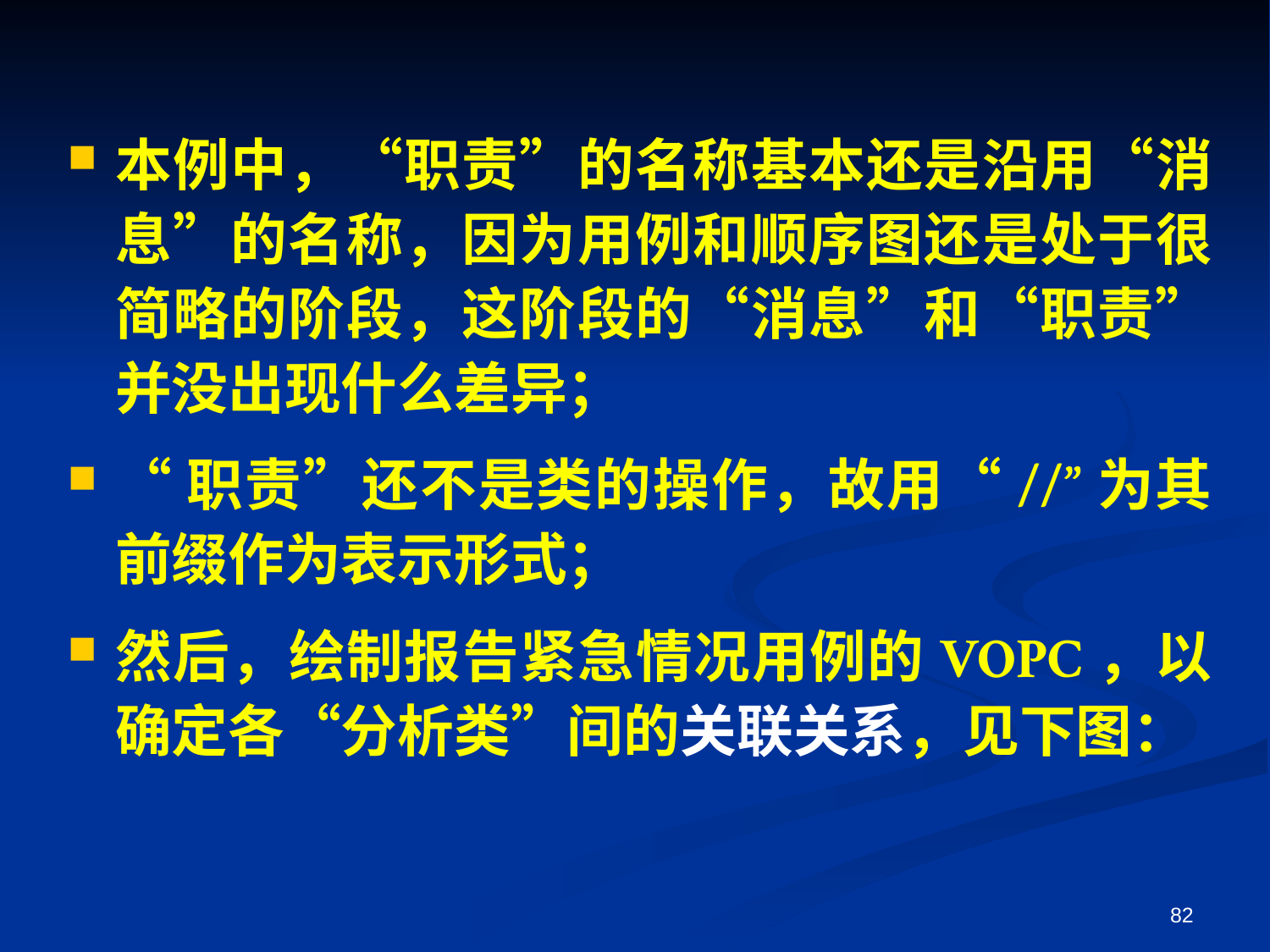

本例中，“职责”的名称基本还是沿用“消息”的名称，因为用例和顺序图还是处于很简略的阶段，这阶段的“消息”和“职责”并没出现什么差异；
“职责”还不是类的操作，故用“//”为其前缀作为表示形式；
然后，绘制报告紧急情况用例的VOPC，以确定各“分析类”间的关联关系，见下图：
82